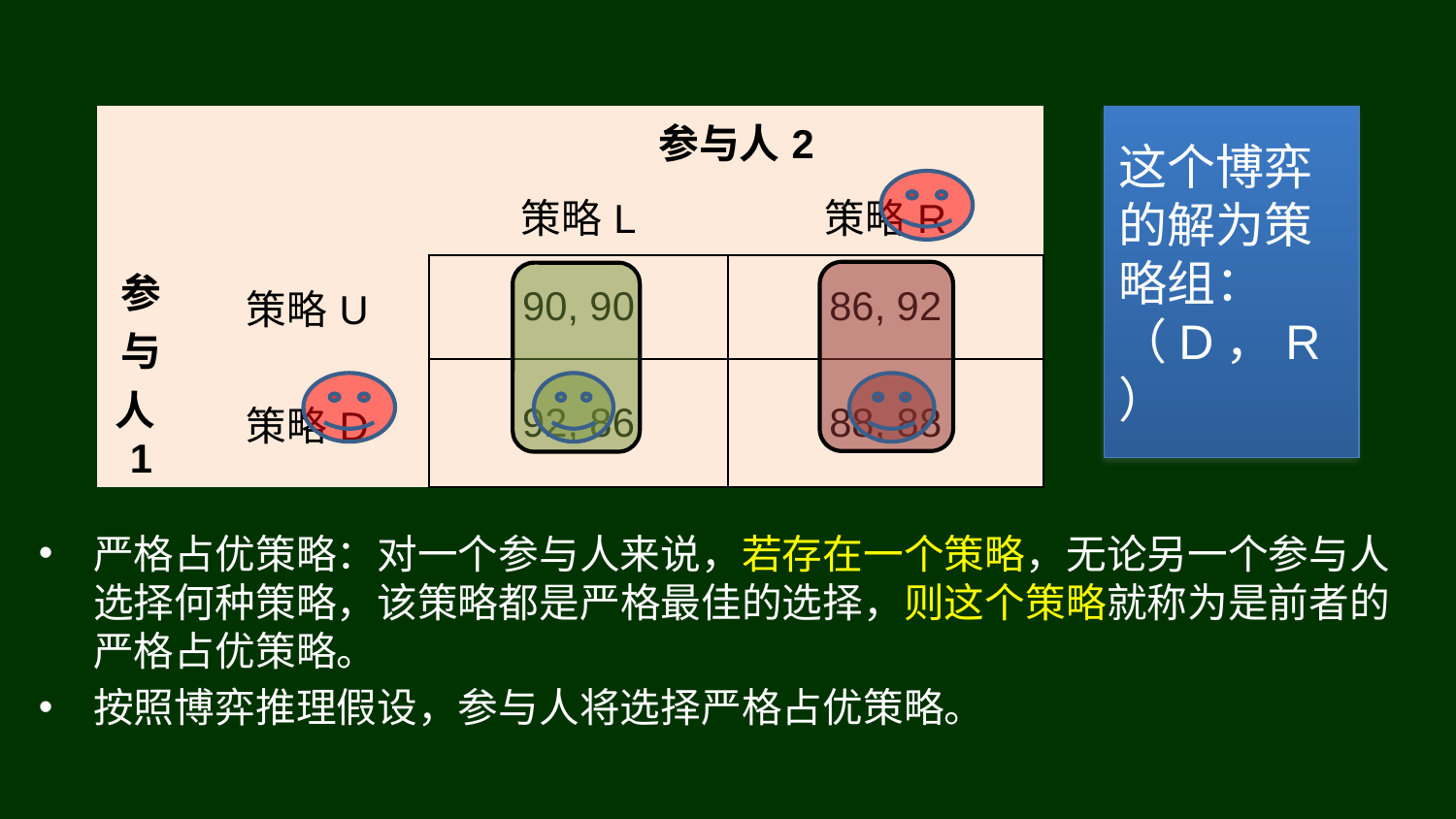

|  |  | 参与人2 |  |
| --- | --- | --- | --- |
|  |  | 策略L | 策略R |
| 参与人1 | 策略U | 90, 90 | 86, 92 |
|  | 策略D | 92, 86 | 88, 88 |
这个博弈的解为策略组：
（D，R）

严格占优策略：对一个参与人来说，若存在一个策略，无论另一个参与人选择何种策略，该策略都是严格最佳的选择，则这个策略就称为是前者的严格占优策略。
按照博弈推理假设，参与人将选择严格占优策略。